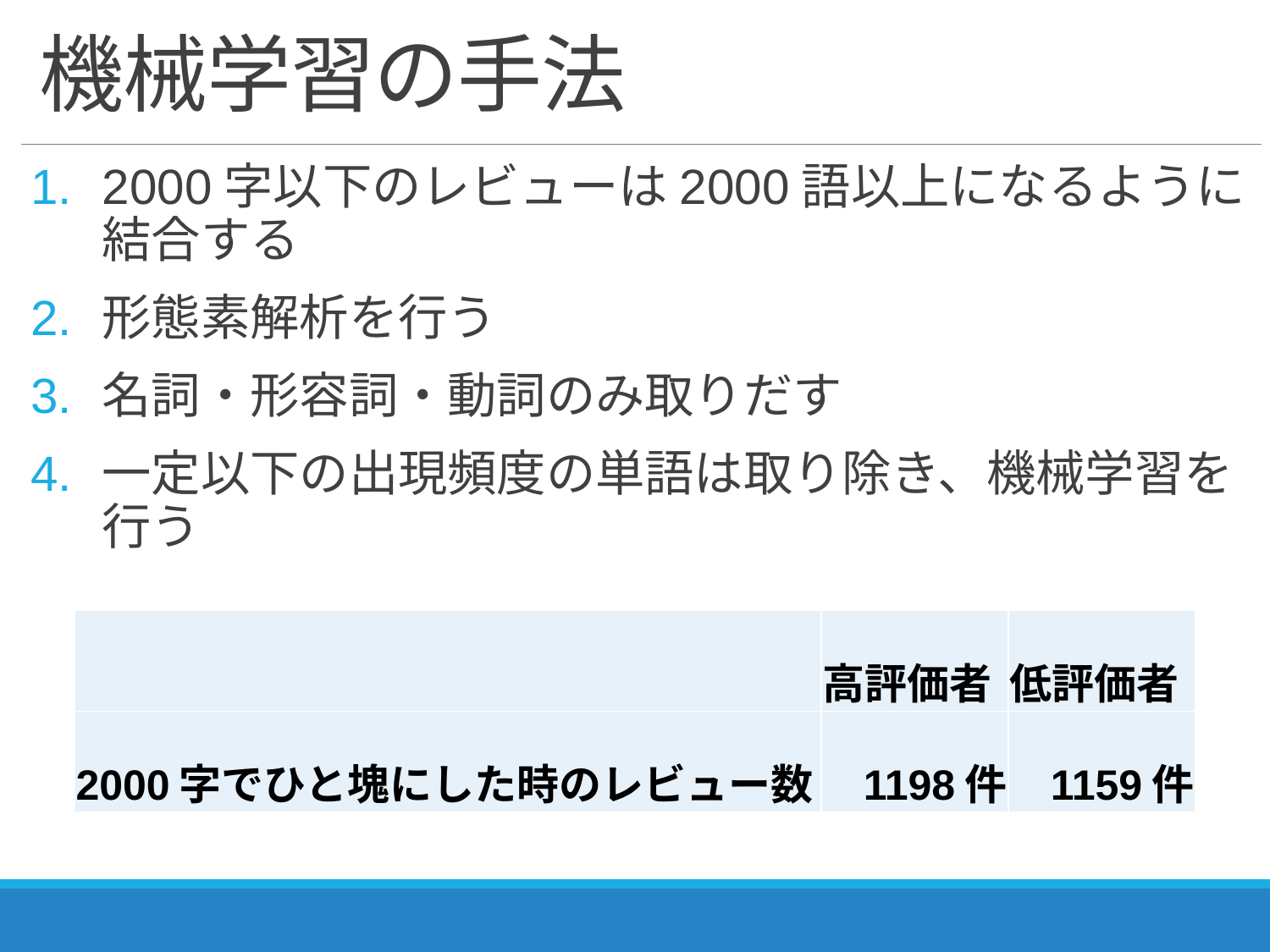

# 機械学習の手法
2000字以下のレビューは2000語以上になるように
結合する
形態素解析を行う
名詞・形容詞・動詞のみ取りだす
一定以下の出現頻度の単語は取り除き、機械学習を行う

|  | 高評価者 | 低評価者 |
| --- | --- | --- |
| 2000字でひと塊にした時のレビュー数 | 1198件 | 1159件 |